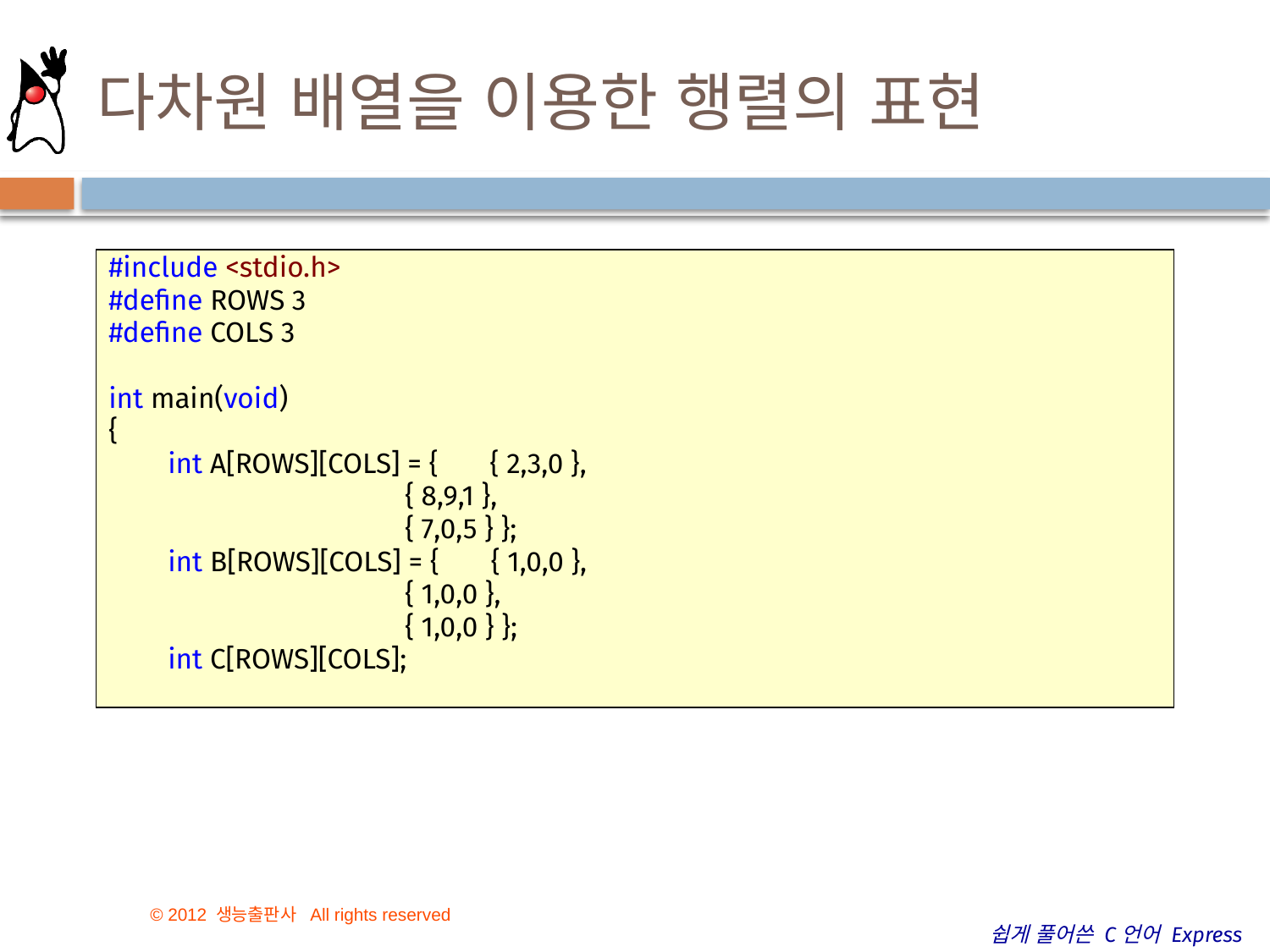

# 다차원 배열을 이용한 행렬의 표현
#include <stdio.h>
#define ROWS 3
#define COLS 3

int main(void)
{
        int A[ROWS][COLS] = {       { 2,3,0 },
                                        { 8,9,1 },
                                        { 7,0,5 } };
        int B[ROWS][COLS] = {       { 1,0,0 },
                                        { 1,0,0 },
                                        { 1,0,0 } };
        int C[ROWS][COLS];